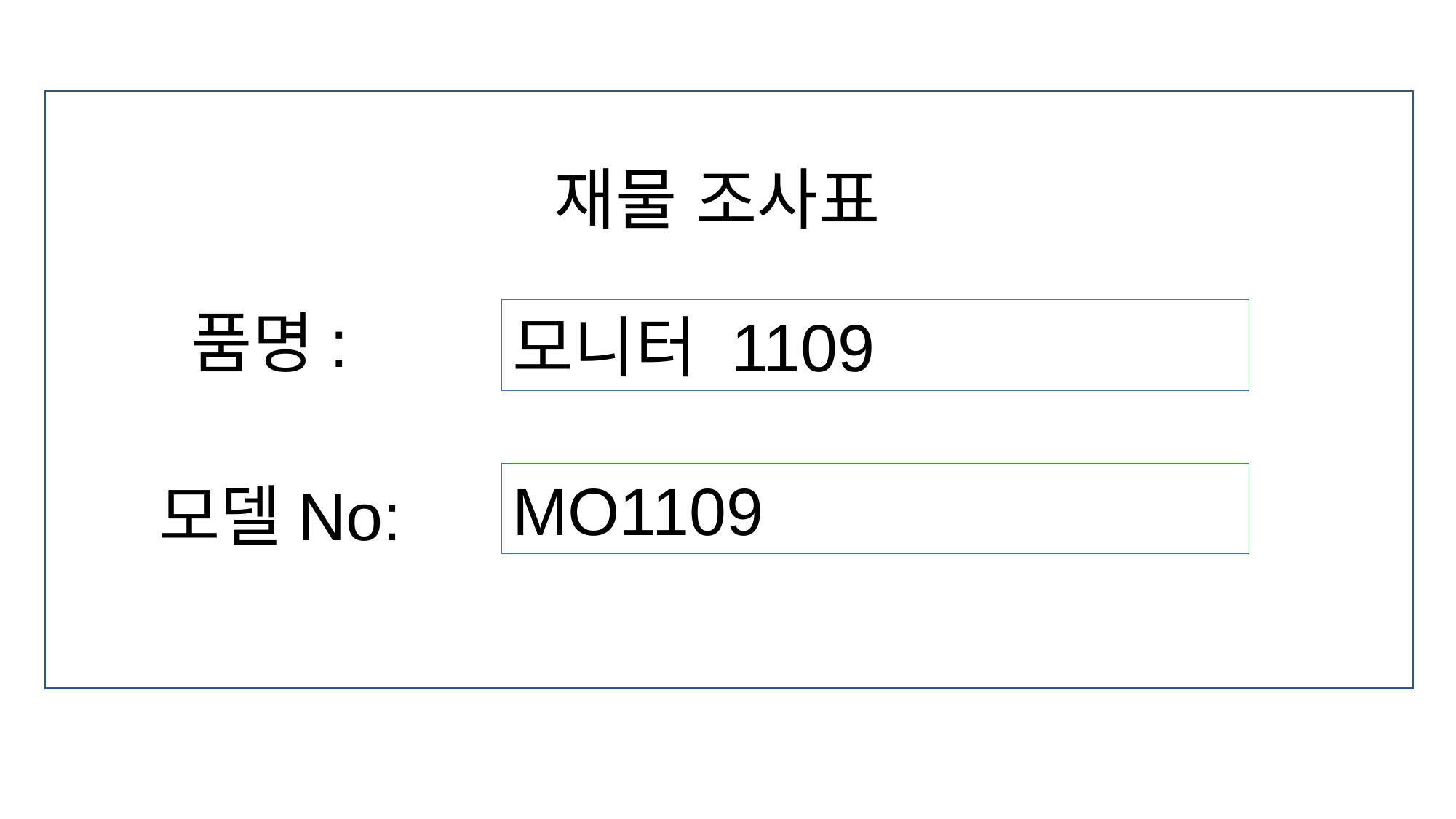

재물 조사표
품명:
모니터 1109
MO1109
모델No: